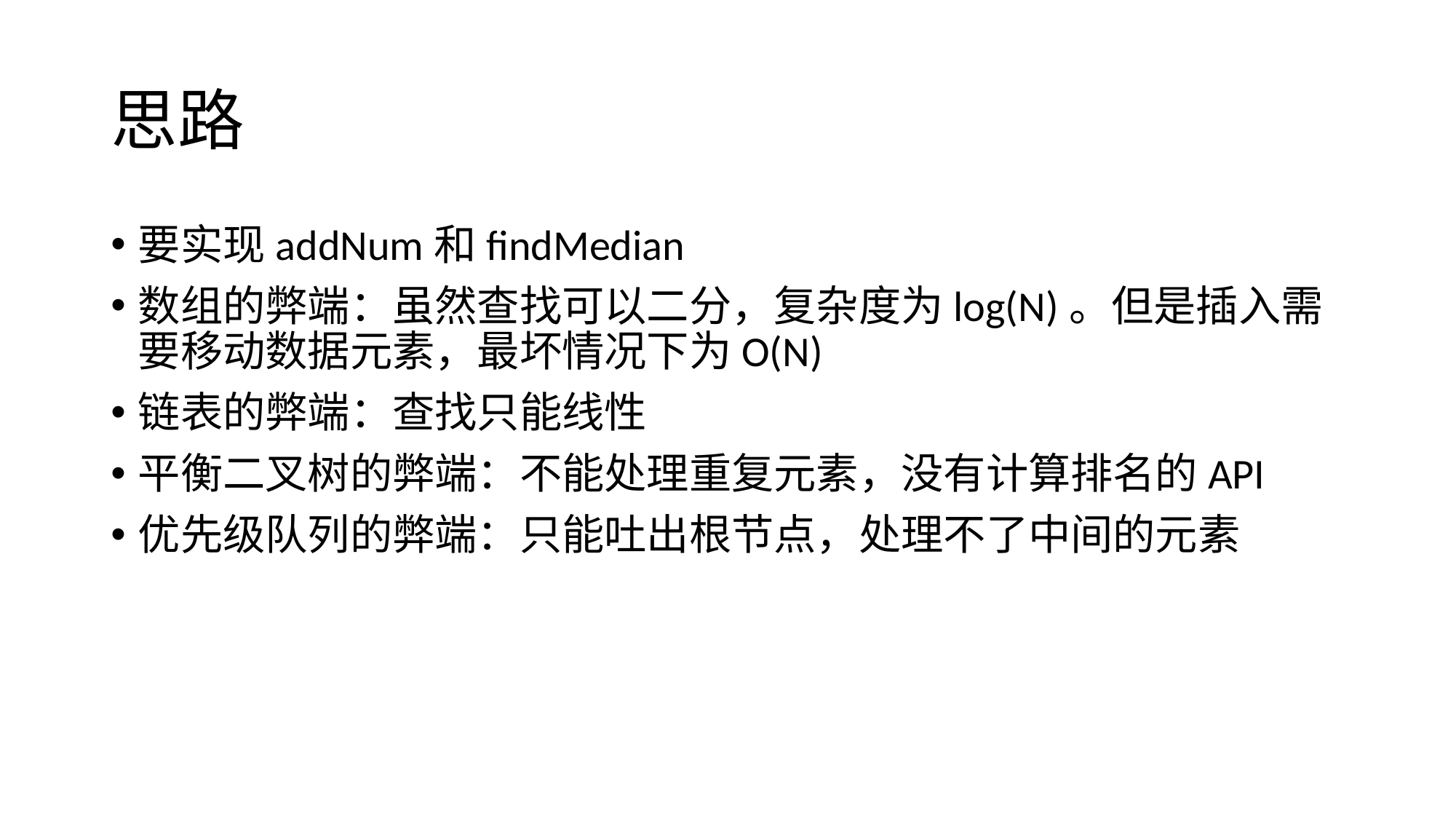

# 思路
要实现addNum和findMedian
数组的弊端：虽然查找可以二分，复杂度为log(N)。但是插入需要移动数据元素，最坏情况下为O(N)
链表的弊端：查找只能线性
平衡二叉树的弊端：不能处理重复元素，没有计算排名的API
优先级队列的弊端：只能吐出根节点，处理不了中间的元素